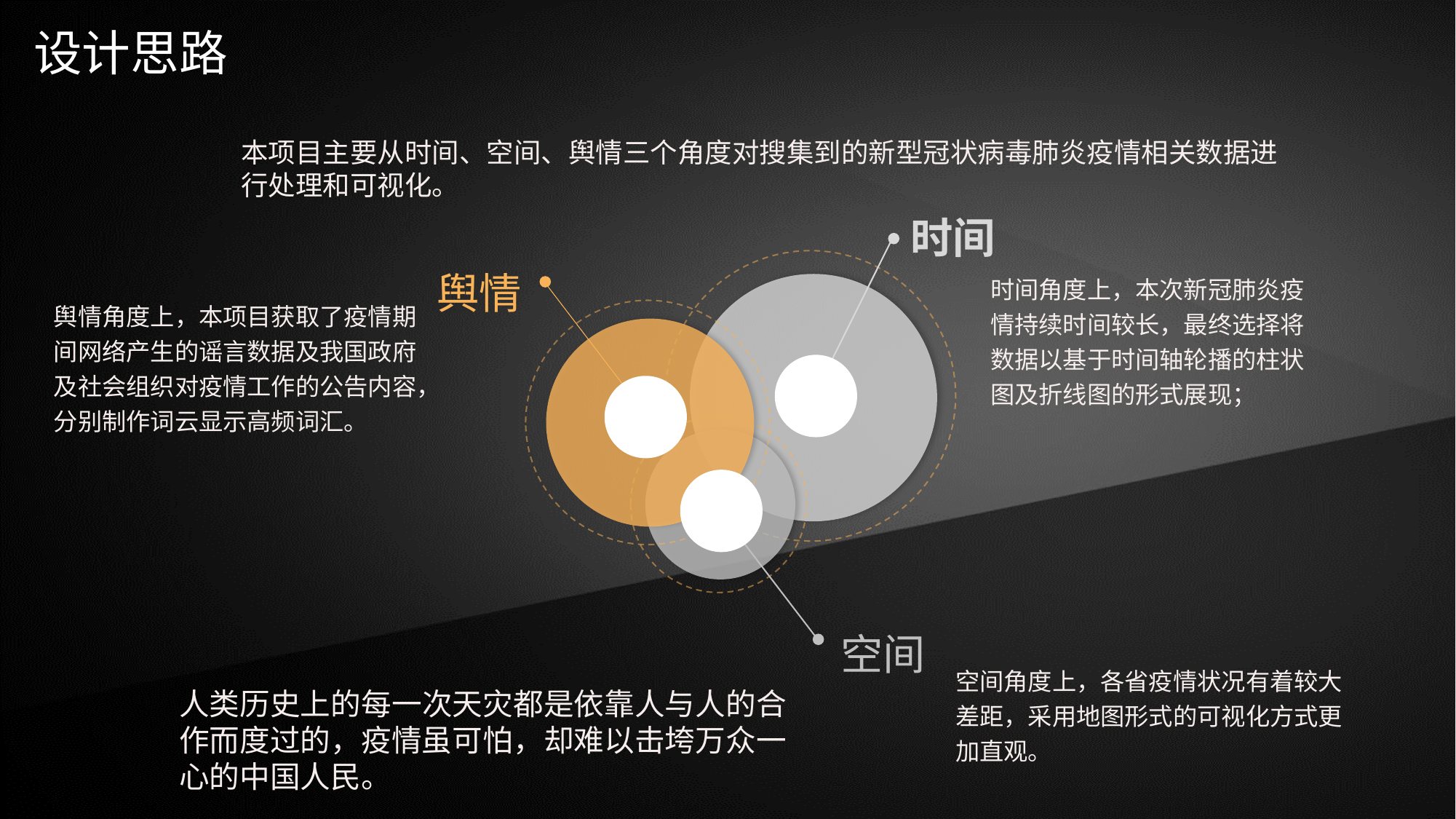

设计思路
本项目主要从时间、空间、舆情三个角度对搜集到的新型冠状病毒肺炎疫情相关数据进行处理和可视化。
时间

舆情角度上，本项目获取了疫情期间网络产生的谣言数据及我国政府及社会组织对疫情工作的公告内容，分别制作词云显示高频词汇。
时间角度上，本次新冠肺炎疫情持续时间较长，最终选择将数据以基于时间轴轮播的柱状图及折线图的形式展现；
舆情

空间

空间角度上，各省疫情状况有着较大差距，采用地图形式的可视化方式更加直观。
人类历史上的每一次天灾都是依靠人与人的合作而度过的，疫情虽可怕，却难以击垮万众一心的中国人民。